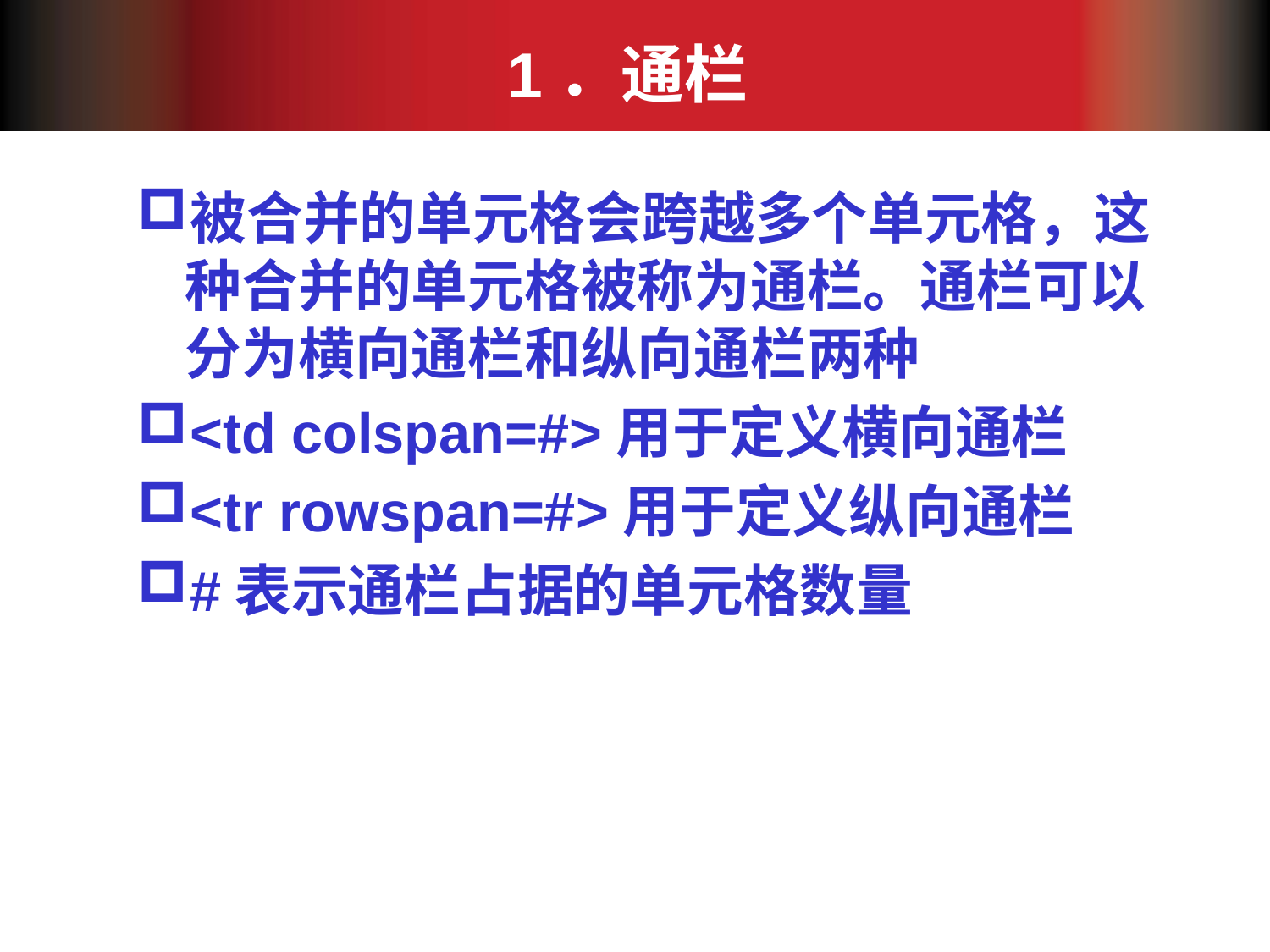

# 1．通栏

被合并的单元格会跨越多个单元格，这种合并的单元格被称为通栏。通栏可以分为横向通栏和纵向通栏两种
<td colspan=#>用于定义横向通栏
<tr rowspan=#>用于定义纵向通栏
#表示通栏占据的单元格数量